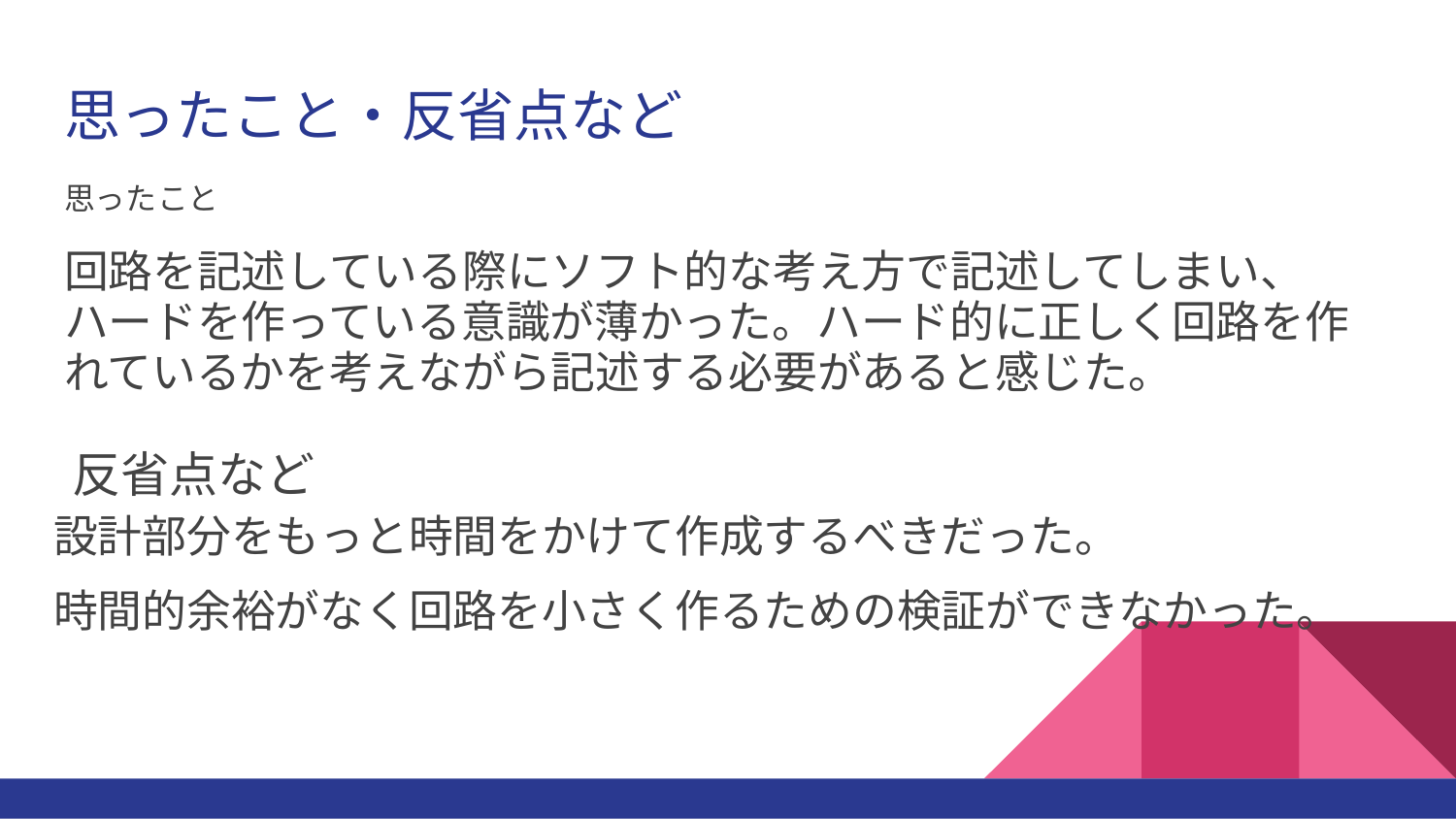

# 思ったこと・反省点など
思ったこと

回路を記述している際にソフト的な考え方で記述してしまい、ハードを作っている意識が薄かった。ハード的に正しく回路を作れているかを考えながら記述する必要があると感じた。

反省点など
設計部分をもっと時間をかけて作成するべきだった。
時間的余裕がなく回路を小さく作るための検証ができなかった。